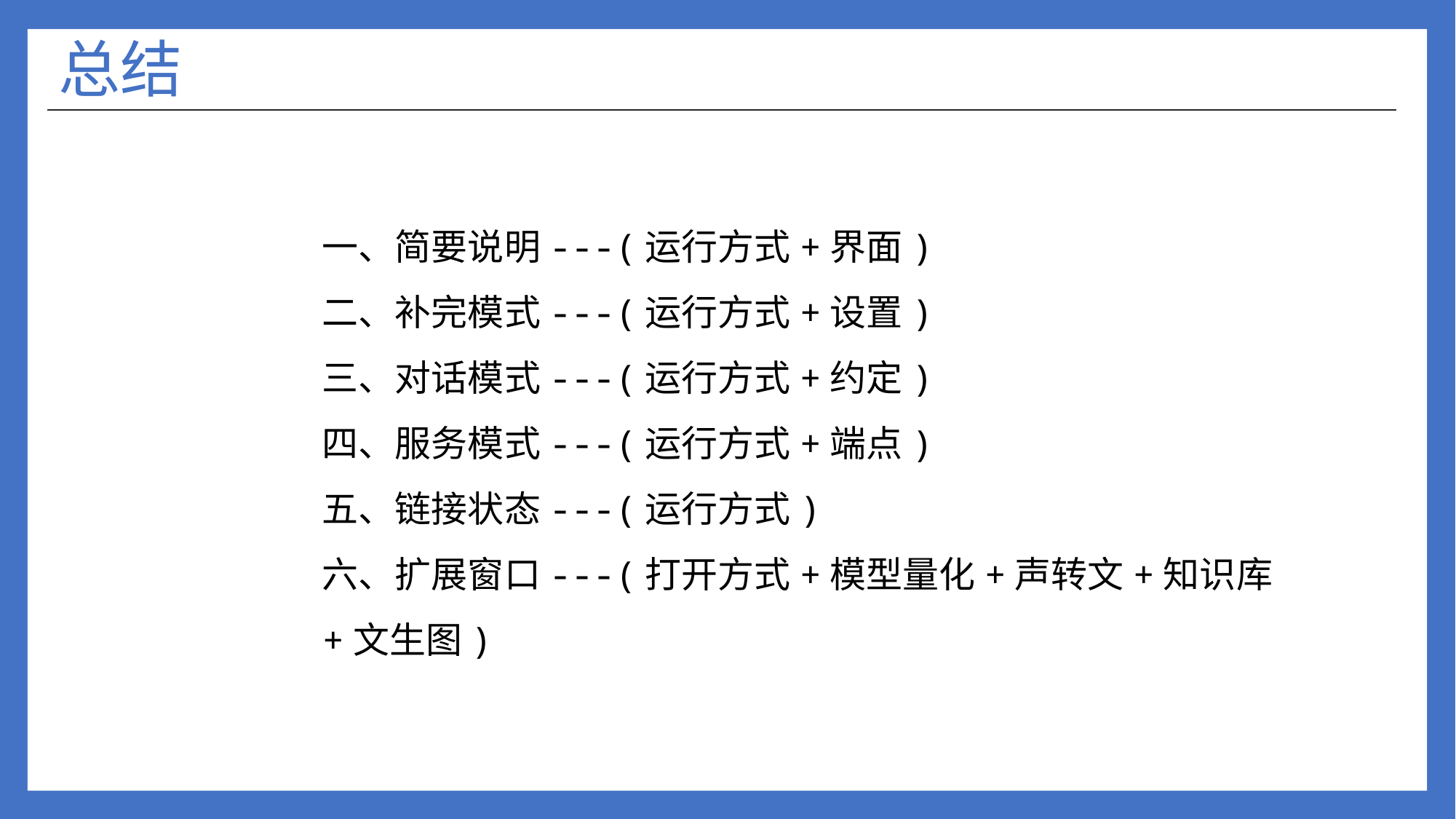

# 总结
一、简要说明---(运行方式+界面)
二、补完模式---(运行方式+设置)
三、对话模式---(运行方式+约定)
四、服务模式---(运行方式+端点)
五、链接状态---(运行方式)
六、扩展窗口---(打开方式+模型量化+声转文+知识库+文生图)